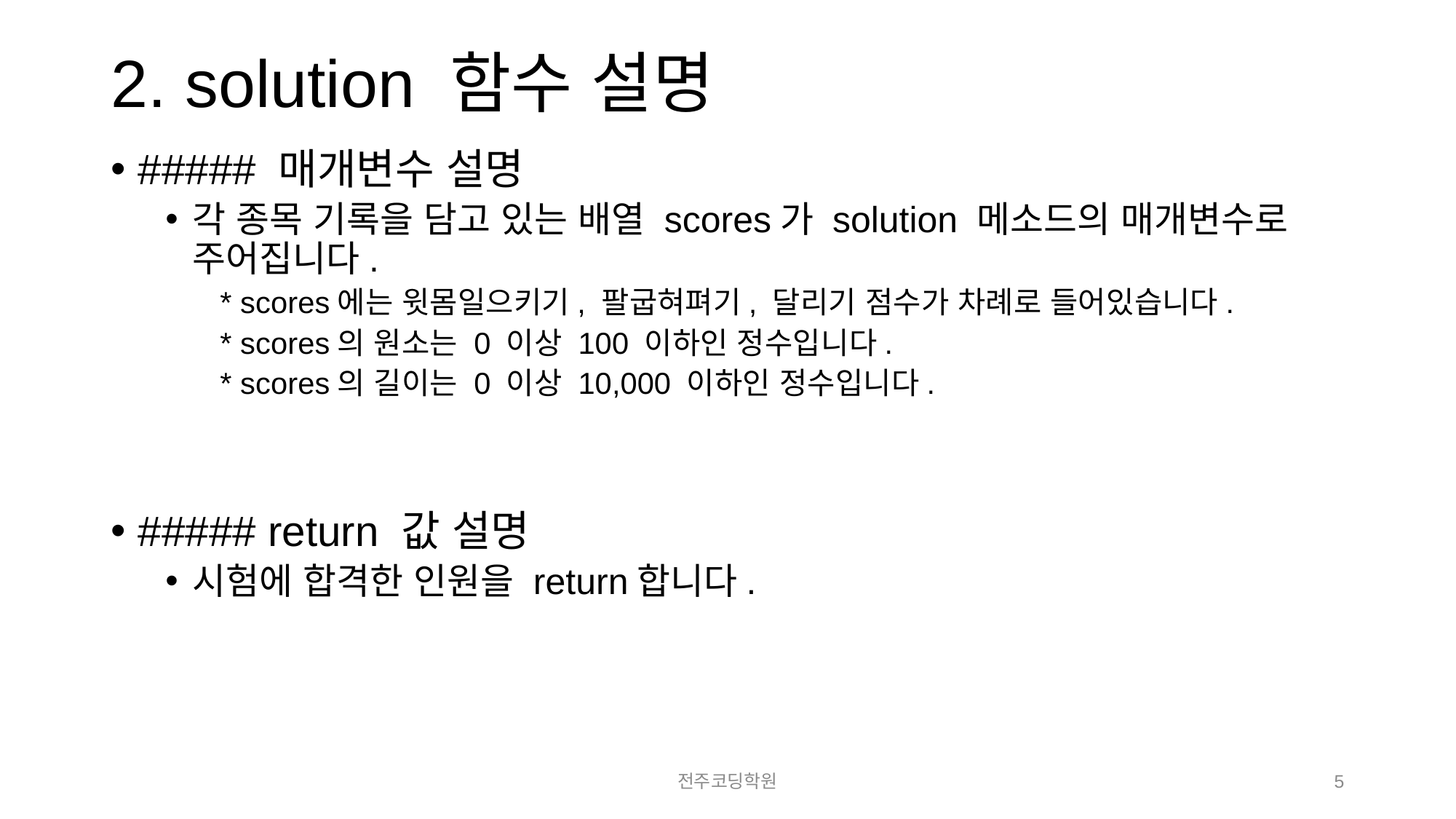

# 2. solution 함수 설명
##### 매개변수 설명
각 종목 기록을 담고 있는 배열 scores가 solution 메소드의 매개변수로 주어집니다.
* scores에는 윗몸일으키기, 팔굽혀펴기, 달리기 점수가 차례로 들어있습니다.
* scores의 원소는 0 이상 100 이하인 정수입니다.
* scores의 길이는 0 이상 10,000 이하인 정수입니다.

##### return 값 설명
시험에 합격한 인원을 return합니다.
전주코딩학원
5